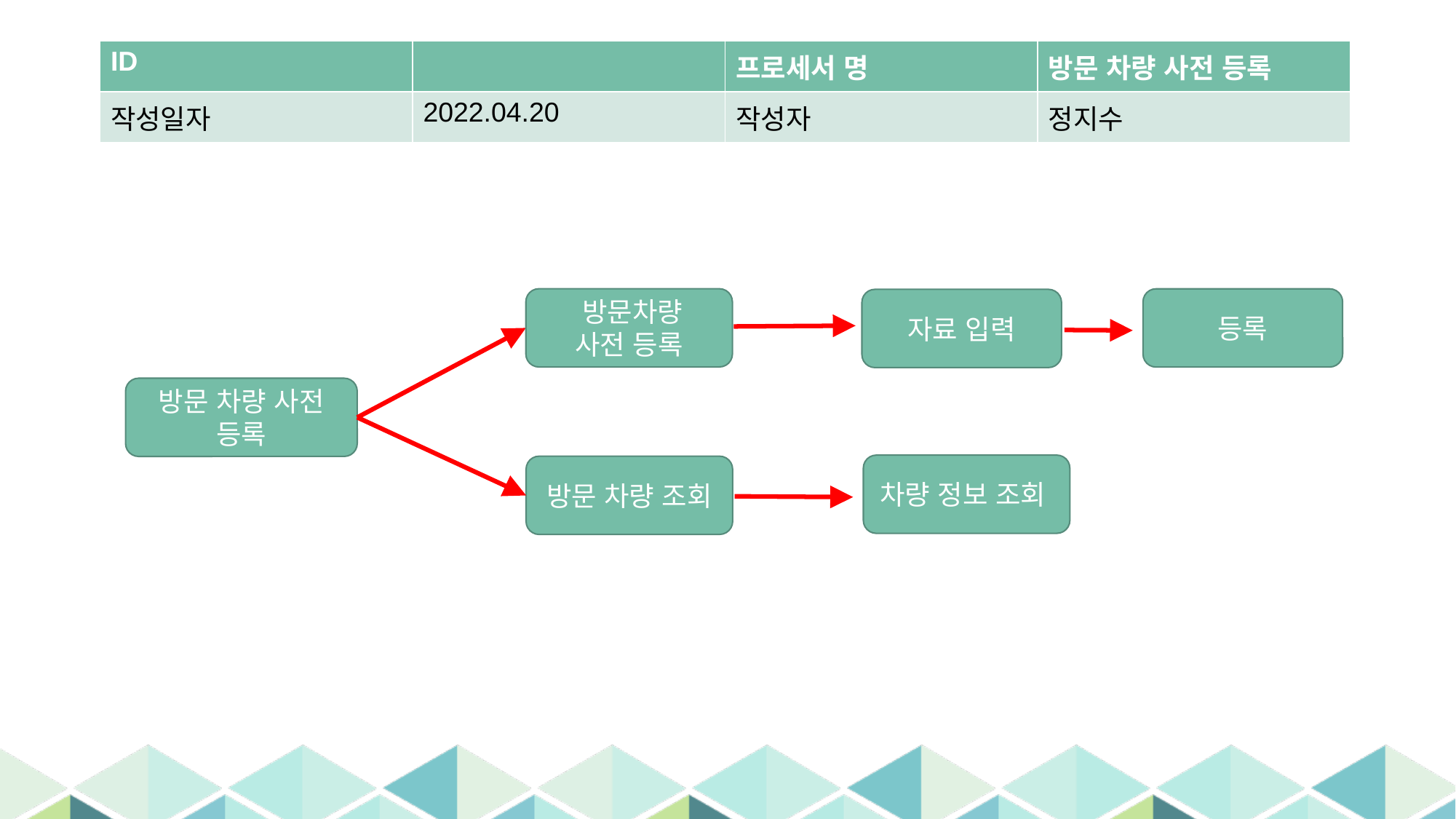

| ID |  | 프로세서 명 | 방문 차량 사전 등록 |
| --- | --- | --- | --- |
| 작성일자 | 2022.04.20 | 작성자 | 정지수 |
 방문차량
사전 등록
등록
자료 입력
방문 차량 사전 등록
차량 정보 조회
방문 차량 조회